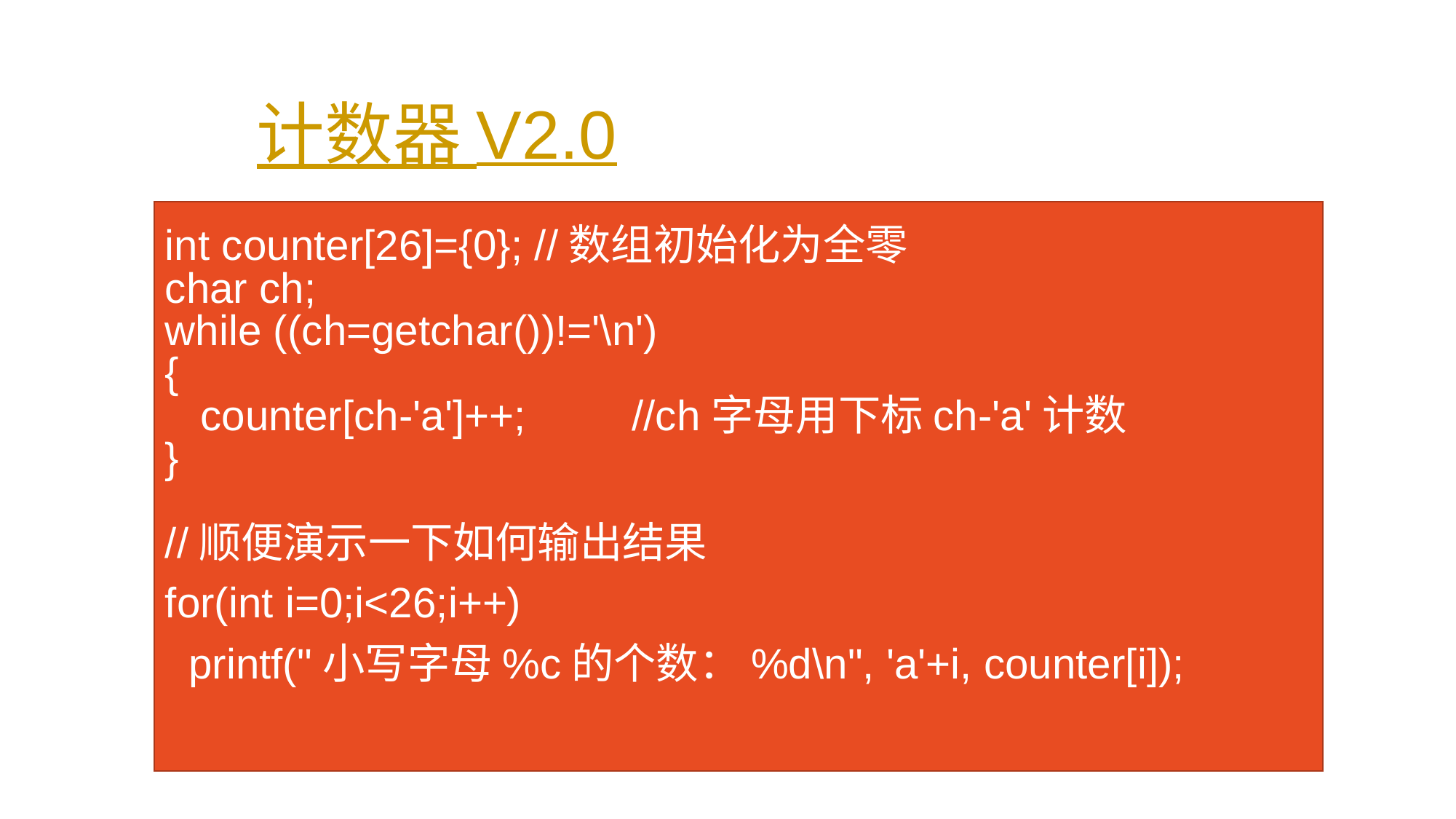

# 计数器 V2.0
int counter[26]={0}; //数组初始化为全零
char ch;
while ((ch=getchar())!='\n')
{
   counter[ch-'a']++;         //ch字母用下标ch-'a'计数
}

//顺便演示一下如何输出结果
for(int i=0;i<26;i++)
  printf("小写字母%c的个数：%d\n", 'a'+i, counter[i]);